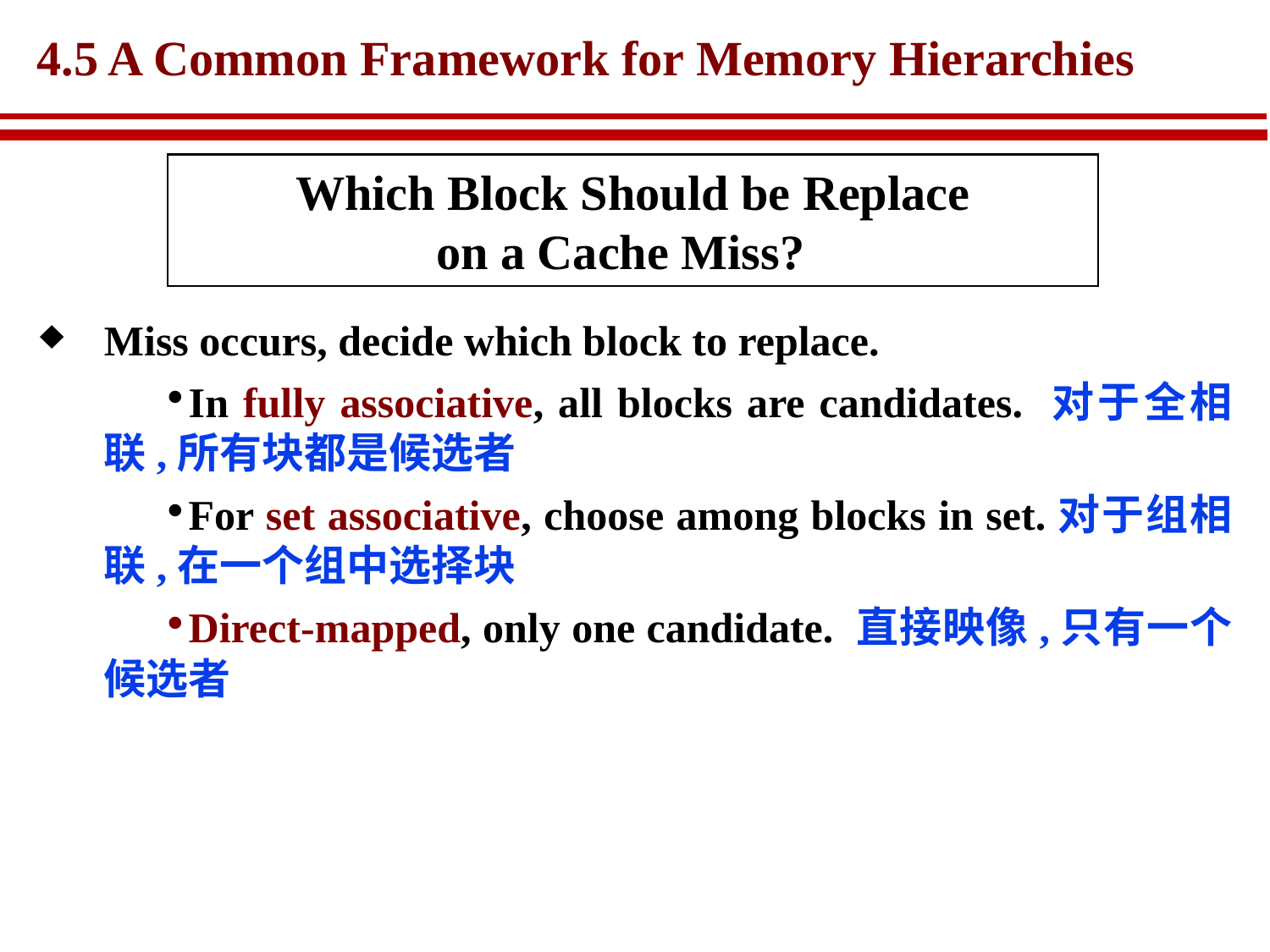

# 4.5 A Common Framework for Memory Hierarchies
Which Block Should be Replace
on a Cache Miss?
Miss occurs, decide which block to replace.
In fully associative, all blocks are candidates. 对于全相联,所有块都是候选者
For set associative, choose among blocks in set.对于组相联,在一个组中选择块
Direct-mapped, only one candidate. 直接映像,只有一个候选者